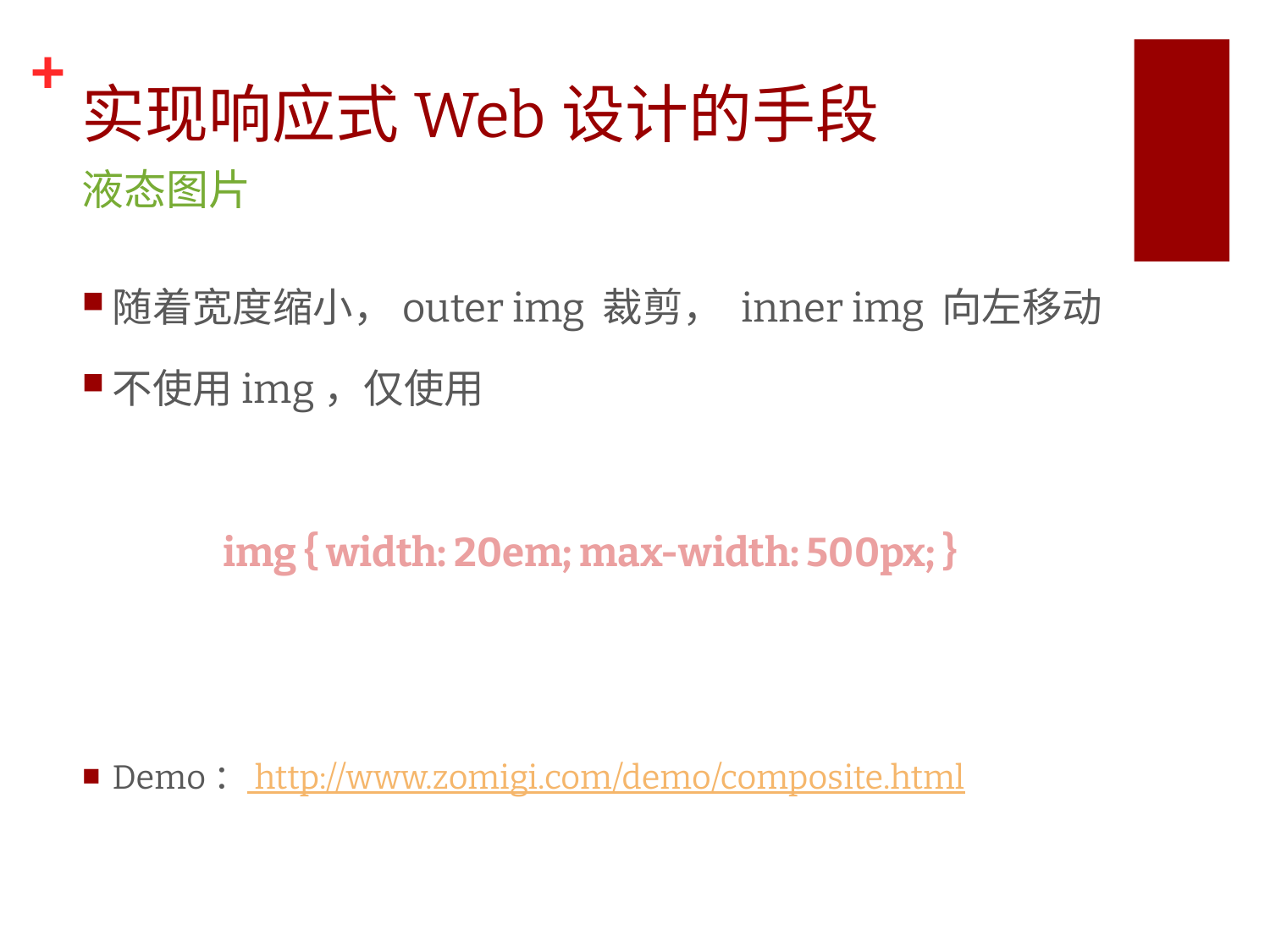

# 实现响应式Web设计的手段
液态图片
随着宽度缩小，outer img 裁剪， inner img 向左移动
不使用img，仅使用

img { width: 20em; max-width: 500px; }

Demo： http://www.zomigi.com/demo/composite.html